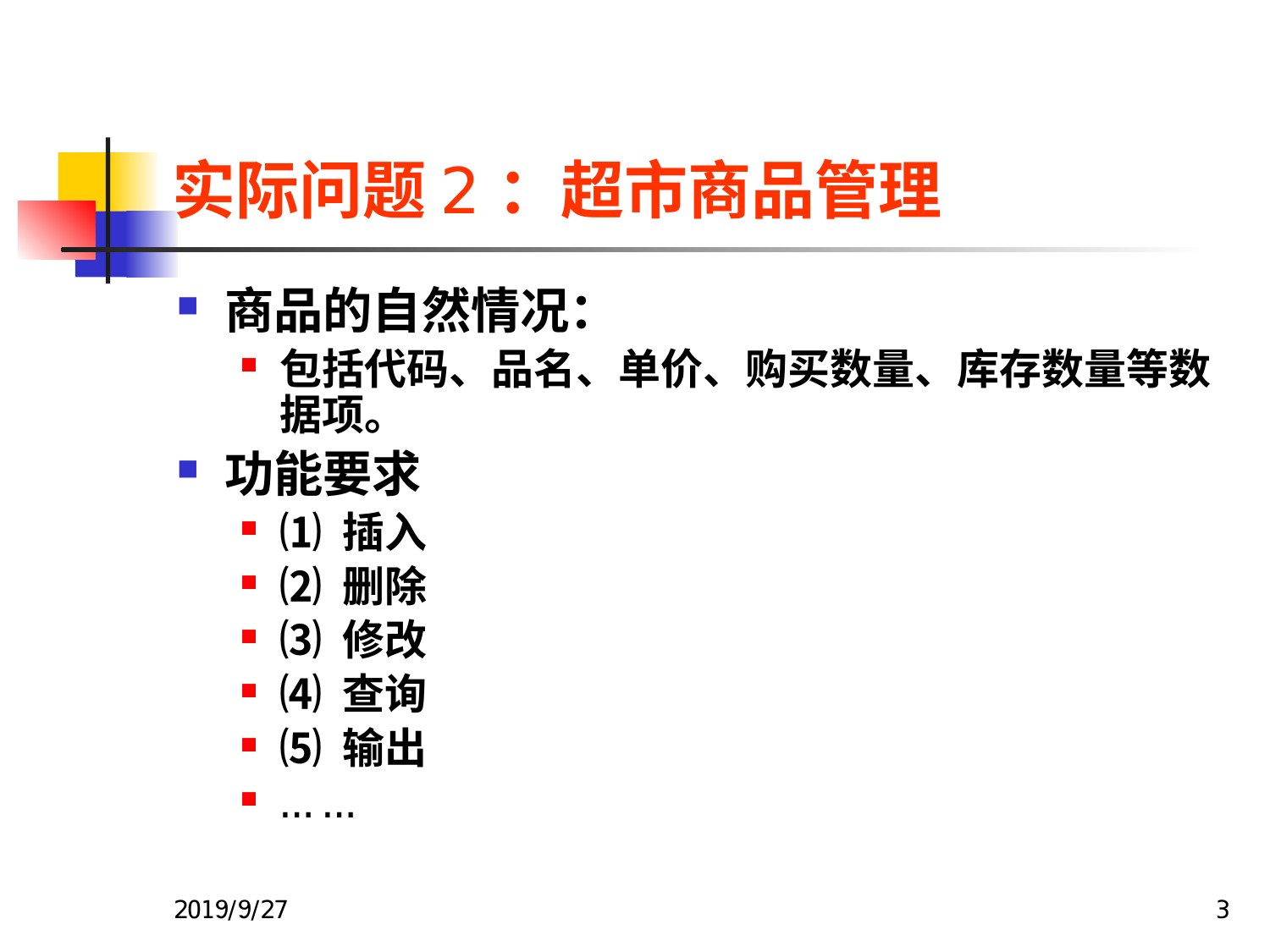

# 实际问题2：超市商品管理
商品的自然情况：
包括代码、品名、单价、购买数量、库存数量等数据项。
功能要求
⑴ 插入
⑵ 删除
⑶ 修改
⑷ 查询
⑸ 输出
……

2019/9/27
3